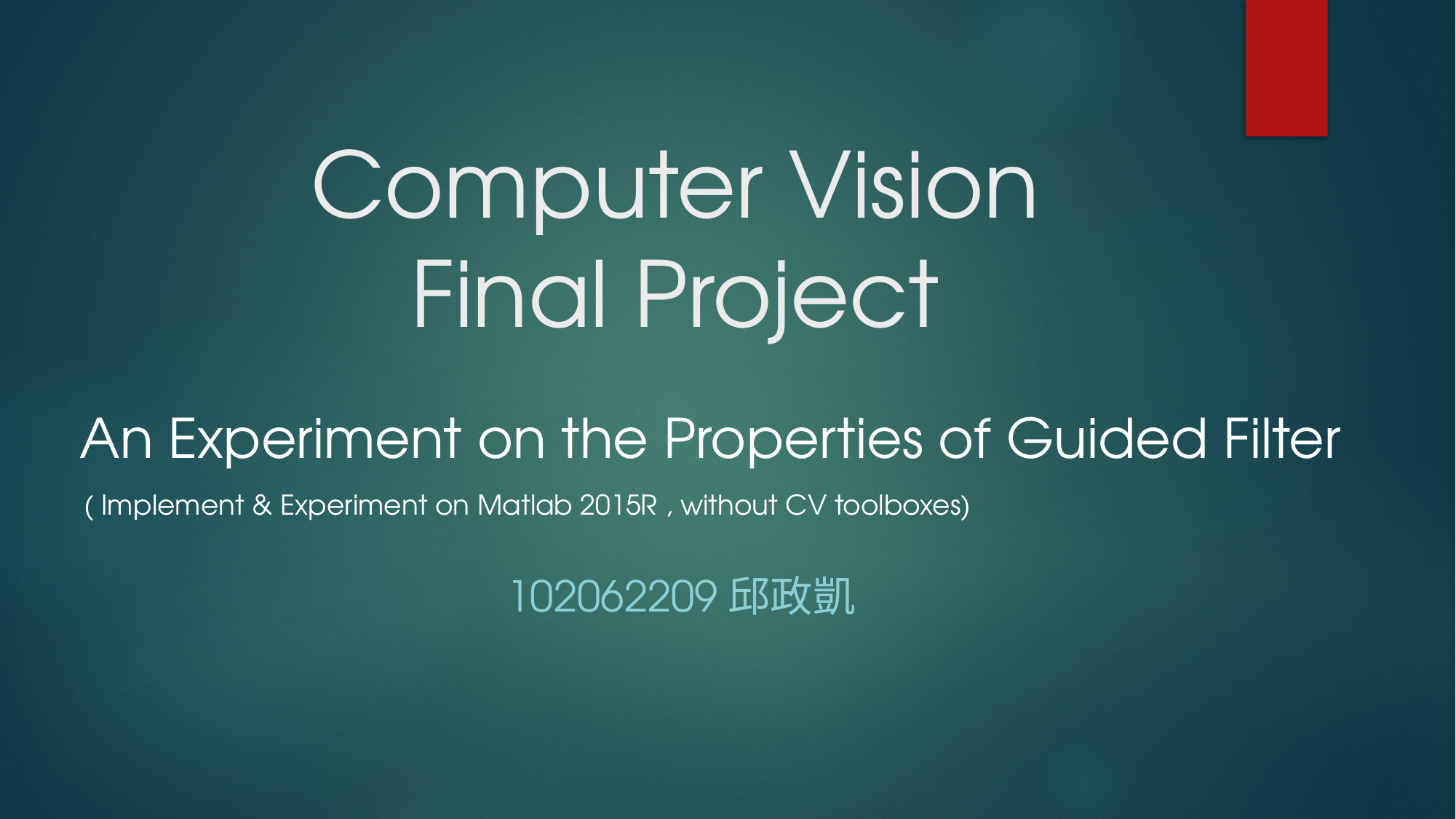

# Computer Vision Final Project
An Experiment on the Properties of Guided Filter
( Implement & Experiment on Matlab 2015R , without CV toolboxes)
102062209邱政凱